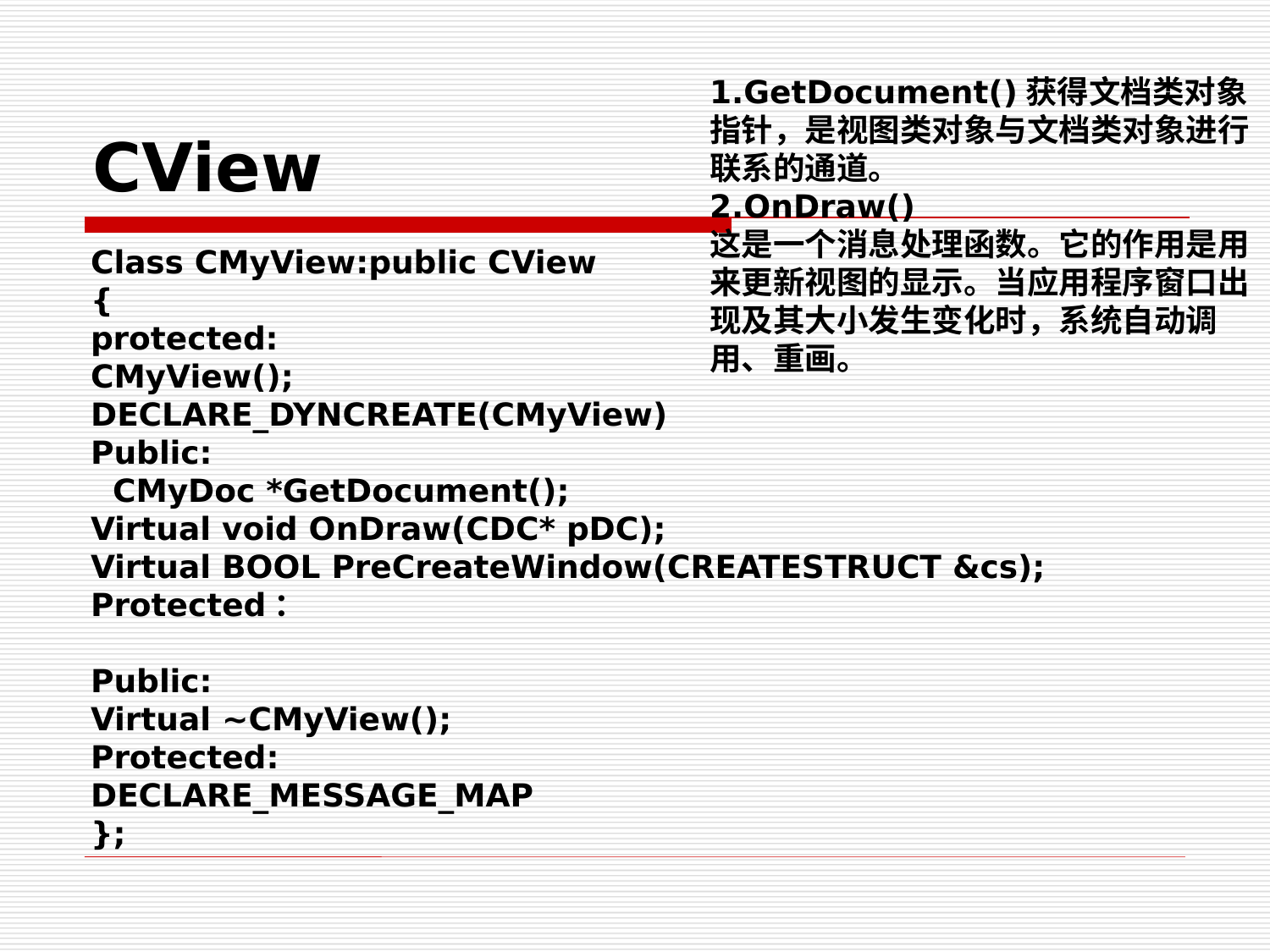

# CView
1.GetDocument()获得文档类对象指针，是视图类对象与文档类对象进行联系的通道。
2.OnDraw()
这是一个消息处理函数。它的作用是用来更新视图的显示。当应用程序窗口出现及其大小发生变化时，系统自动调用、重画。
Class CMyView:public CView
{
protected:
CMyView();
DECLARE_DYNCREATE(CMyView)
Public:
  CMyDoc *GetDocument();
Virtual void OnDraw(CDC* pDC);
Virtual BOOL PreCreateWindow(CREATESTRUCT &cs);
Protected：

Public:
Virtual ~CMyView();
Protected:
DECLARE_MESSAGE_MAP
};